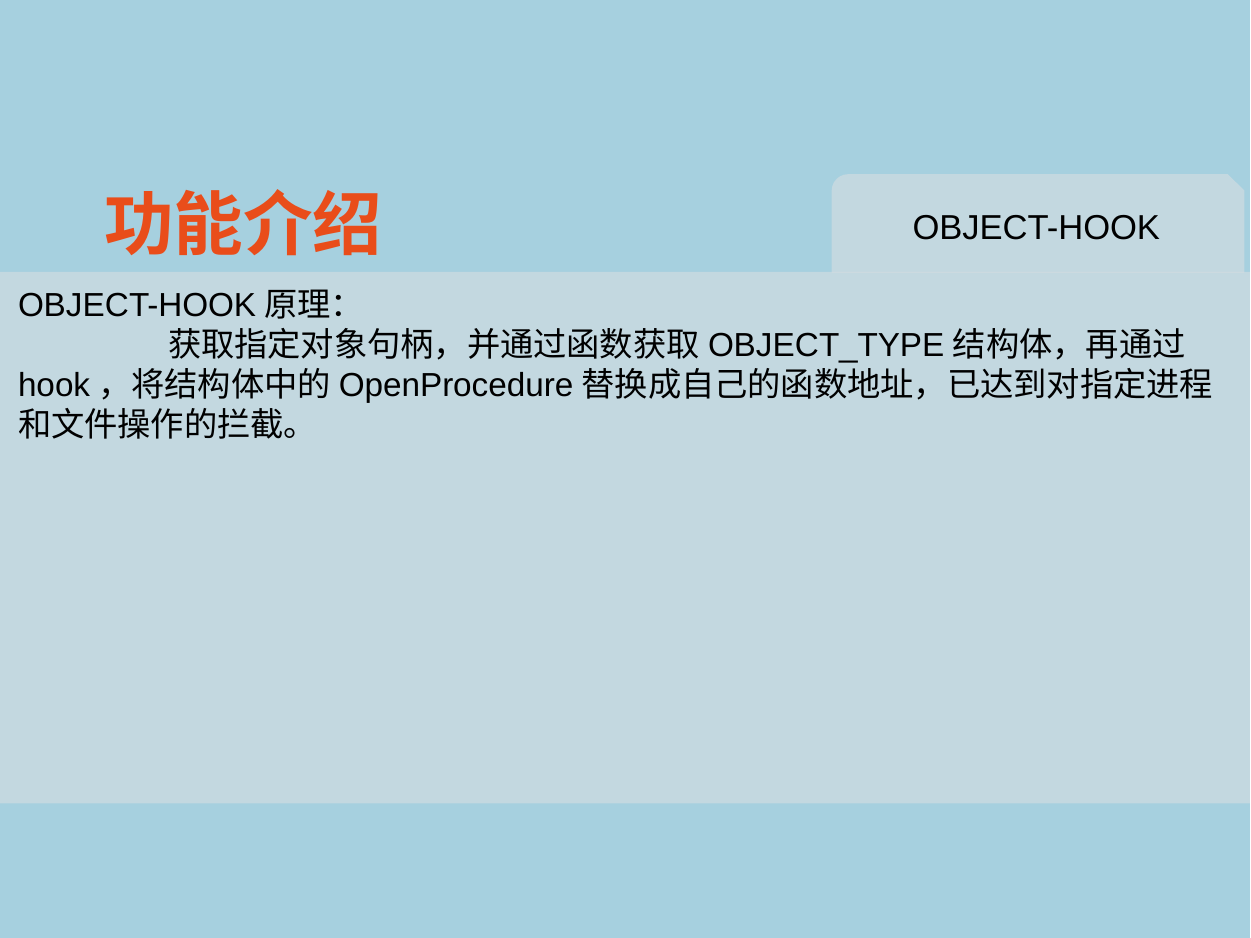

功能介绍
OBJECT-HOOK

OBJECT-HOOK原理：
	获取指定对象句柄，并通过函数获取OBJECT_TYPE结构体，再通过hook，将结构体中的OpenProcedure替换成自己的函数地址，已达到对指定进程和文件操作的拦截。